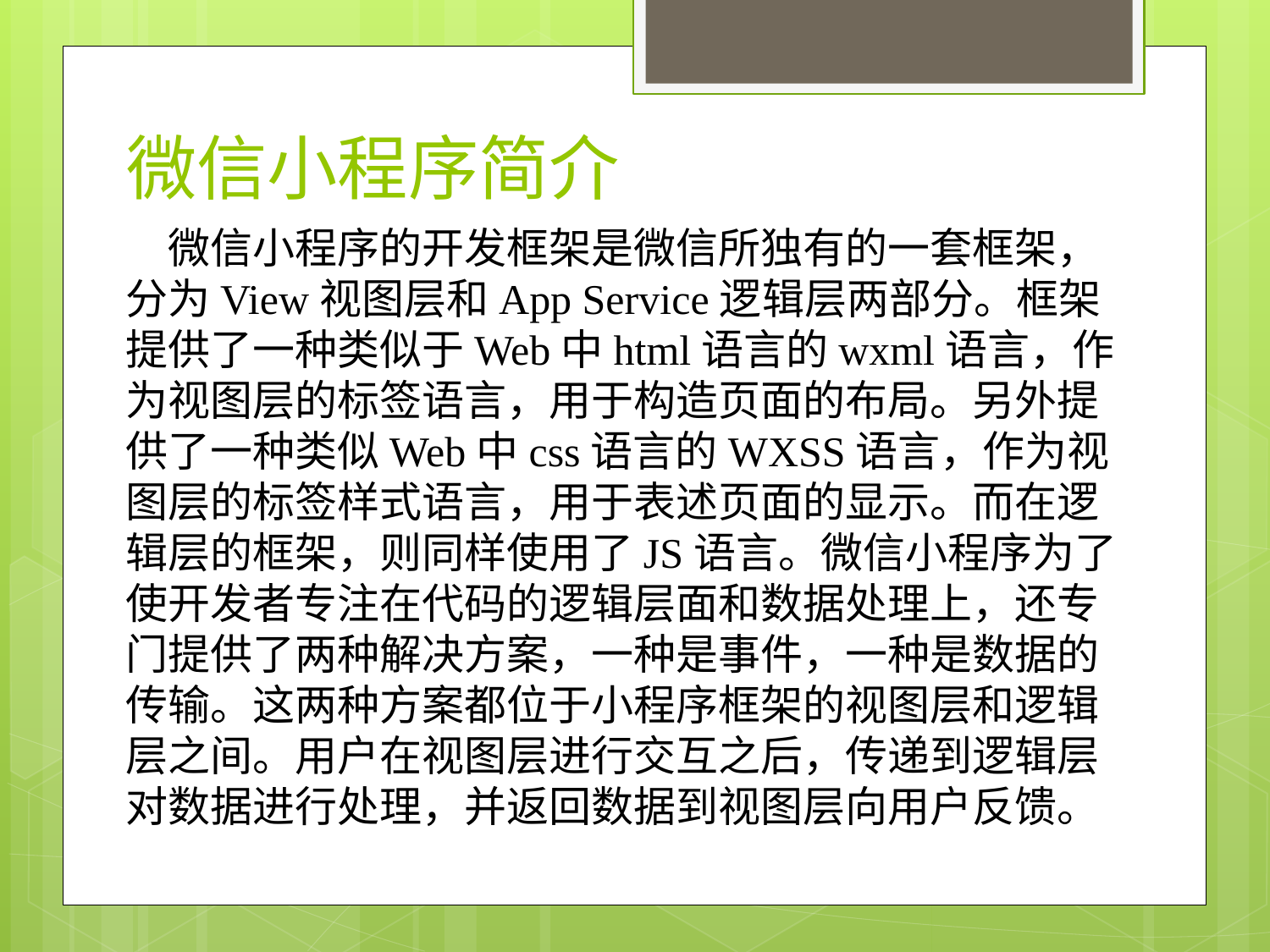

# 微信小程序简介
微信小程序的开发框架是微信所独有的一套框架，分为View视图层和App Service逻辑层两部分。框架提供了一种类似于Web中html语言的wxml语言，作为视图层的标签语言，用于构造页面的布局。另外提供了一种类似Web中css语言的WXSS语言，作为视图层的标签样式语言，用于表述页面的显示。而在逻辑层的框架，则同样使用了JS语言。微信小程序为了使开发者专注在代码的逻辑层面和数据处理上，还专门提供了两种解决方案，一种是事件，一种是数据的传输。这两种方案都位于小程序框架的视图层和逻辑层之间。用户在视图层进行交互之后，传递到逻辑层对数据进行处理，并返回数据到视图层向用户反馈。